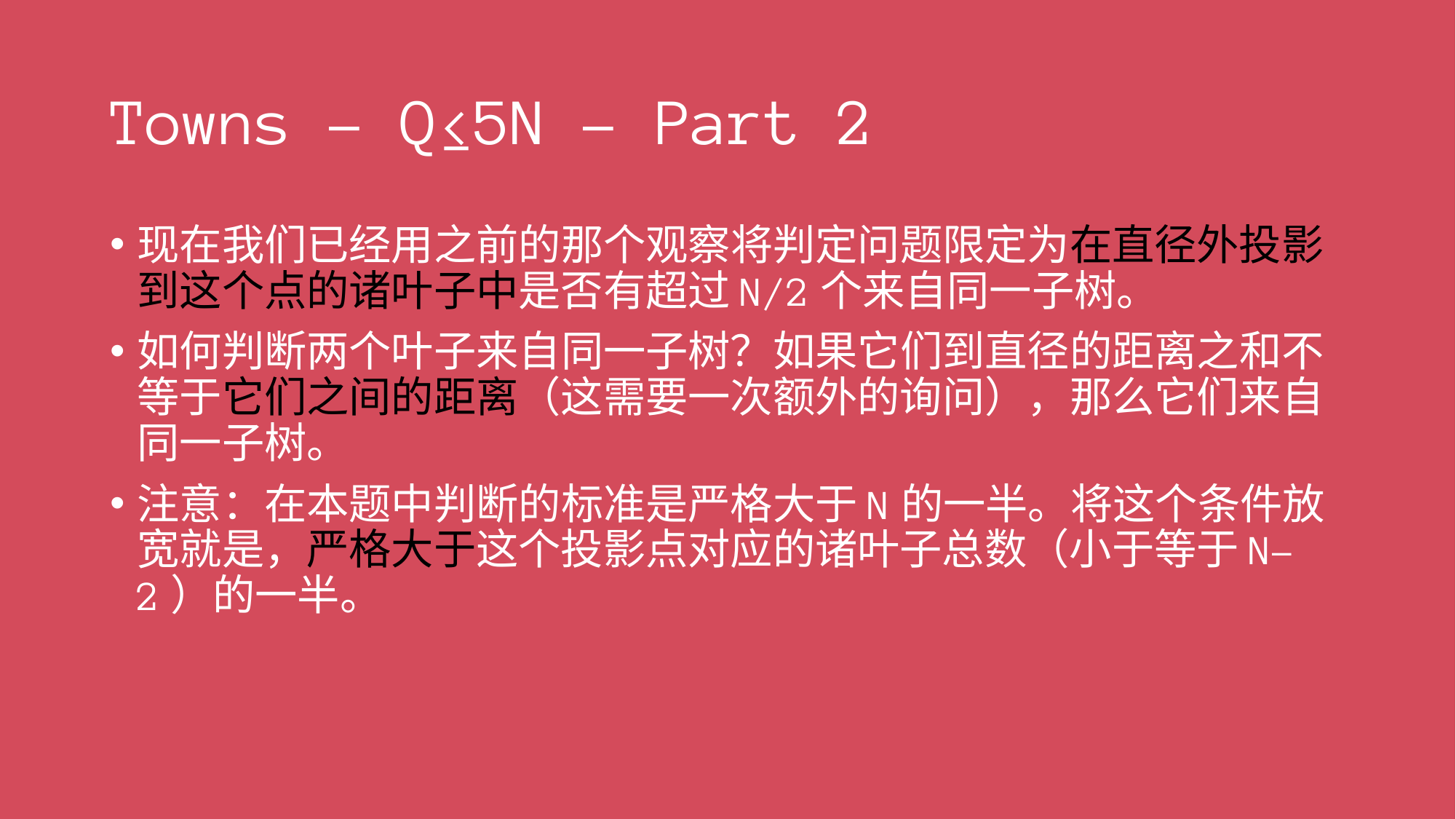

# Towns - Q≤5N - Part 2
现在我们已经用之前的那个观察将判定问题限定为在直径外投影到这个点的诸叶子中是否有超过N/2个来自同一子树。
如何判断两个叶子来自同一子树？如果它们到直径的距离之和不等于它们之间的距离（这需要一次额外的询问），那么它们来自同一子树。
注意：在本题中判断的标准是严格大于N的一半。将这个条件放宽就是，严格大于这个投影点对应的诸叶子总数（小于等于N-2）的一半。